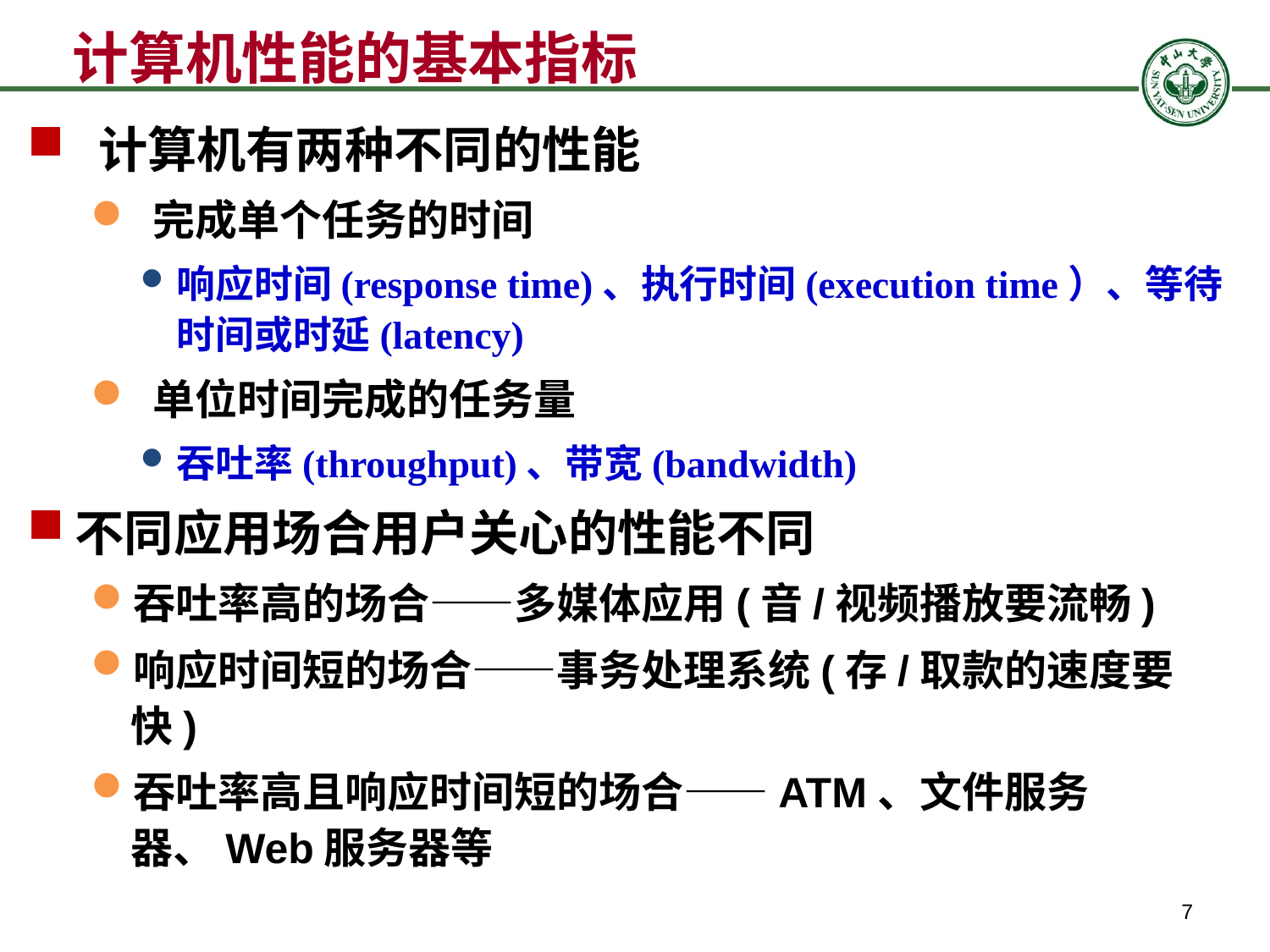

# 计算机性能的基本指标
 计算机有两种不同的性能
 完成单个任务的时间
响应时间(response time)、执行时间(execution time）、等待时间或时延(latency)
 单位时间完成的任务量
吞吐率(throughput)、带宽(bandwidth)
不同应用场合用户关心的性能不同
吞吐率高的场合——多媒体应用(音/视频播放要流畅)
响应时间短的场合——事务处理系统(存/取款的速度要快)
吞吐率高且响应时间短的场合——ATM、文件服务器、Web服务器等